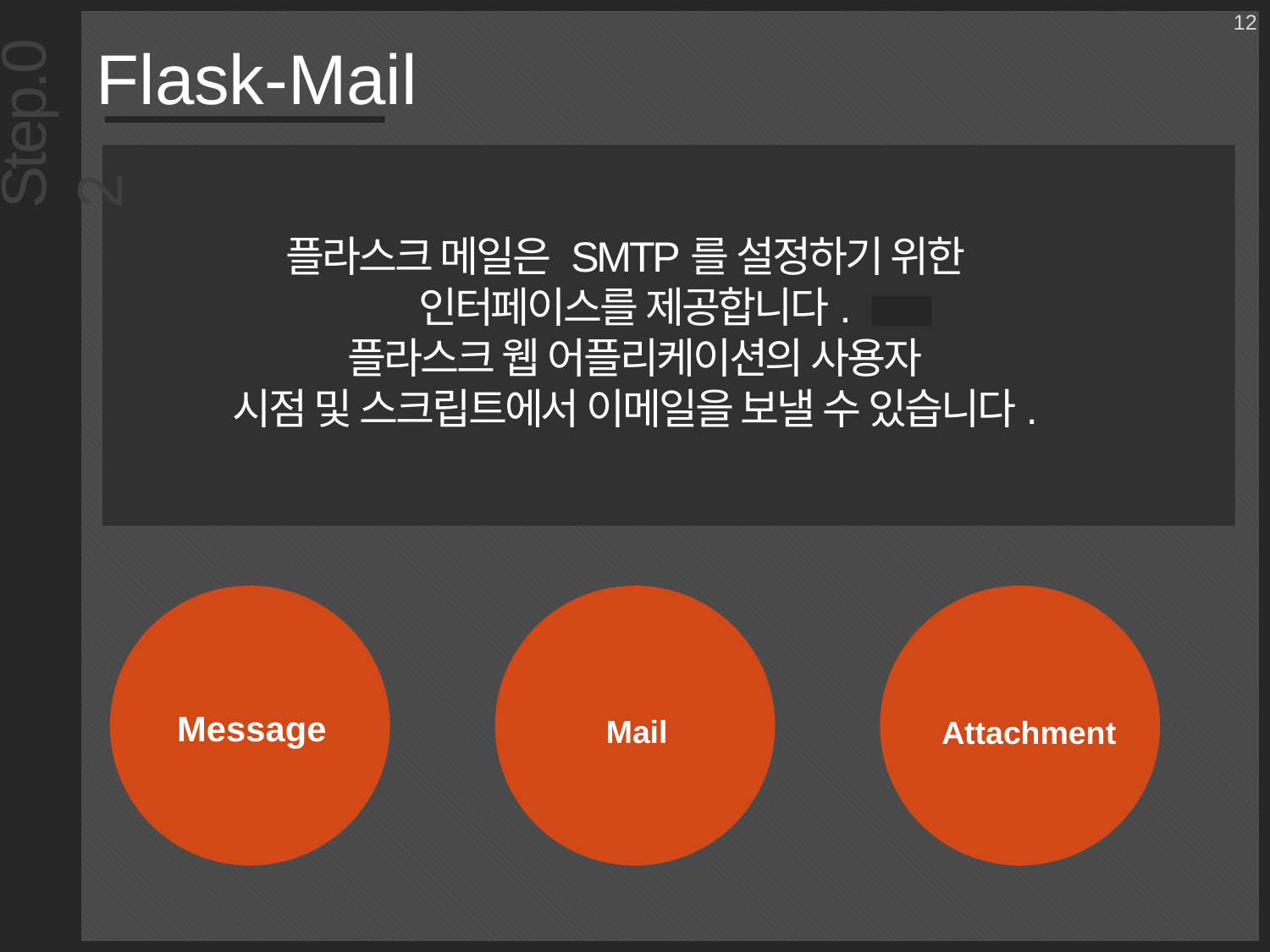

12

Flask-Mail
Step.02

플라스크 메일은 SMTP를 설정하기 위한
인터페이스를 제공합니다.
플라스크 웹 어플리케이션의 사용자
시점 및 스크립트에서 이메일을 보낼 수 있습니다.

Message
Mail
Attachment